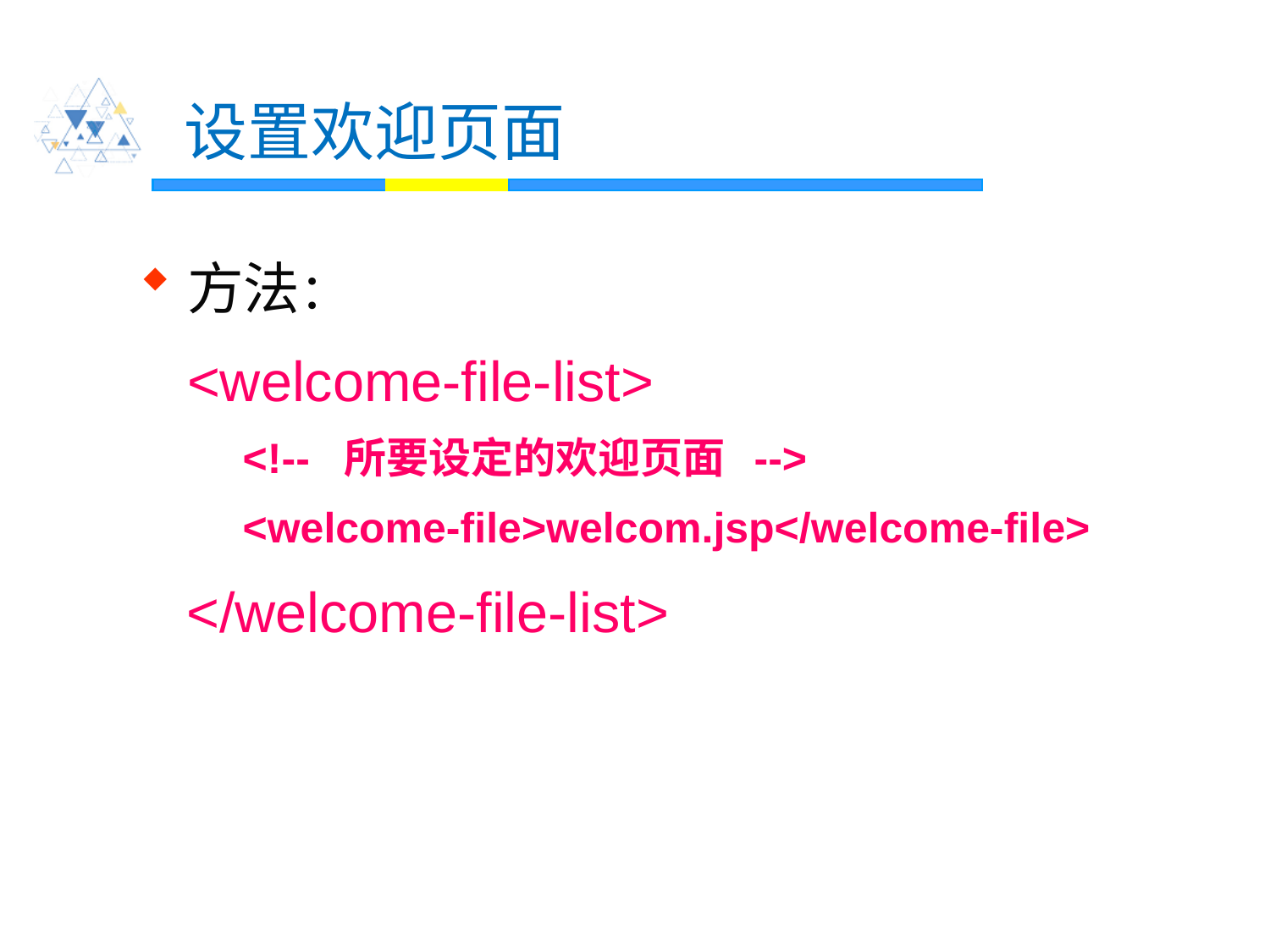

# 设置欢迎页面
方法：
	<welcome-file-list>
	<!--  所要设定的欢迎页面  -->
	<welcome-file>welcom.jsp</welcome-file>
   </welcome-file-list>